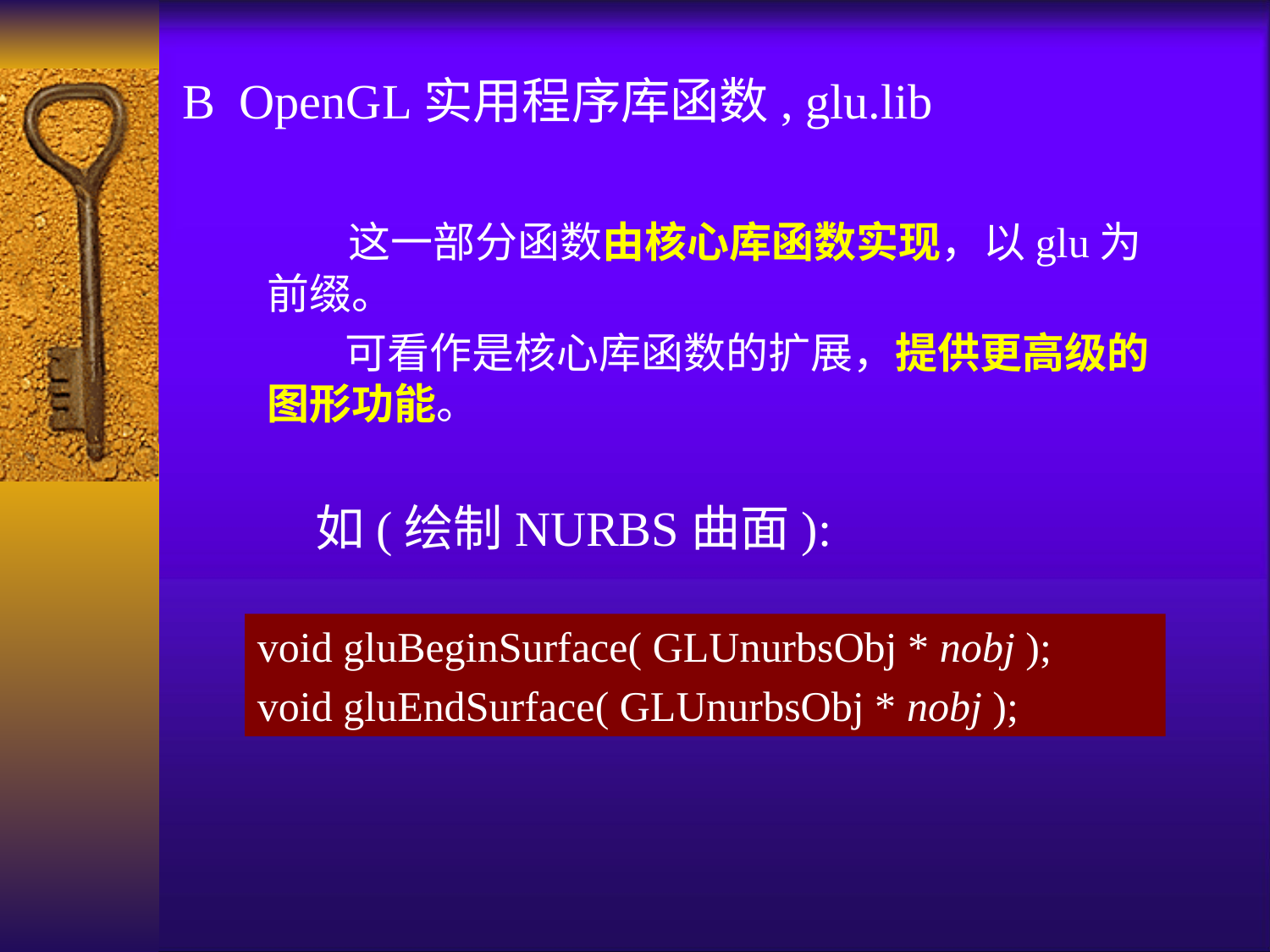

B  OpenGL实用程序库函数, glu.lib

              这一部分函数由核心库函数实现，以glu为前缀。
                可看作是核心库函数的扩展，提供更高级的图形功能。

           如(绘制NURBS曲面):
void gluBeginSurface( GLUnurbsObj * nobj );
void gluEndSurface( GLUnurbsObj * nobj );